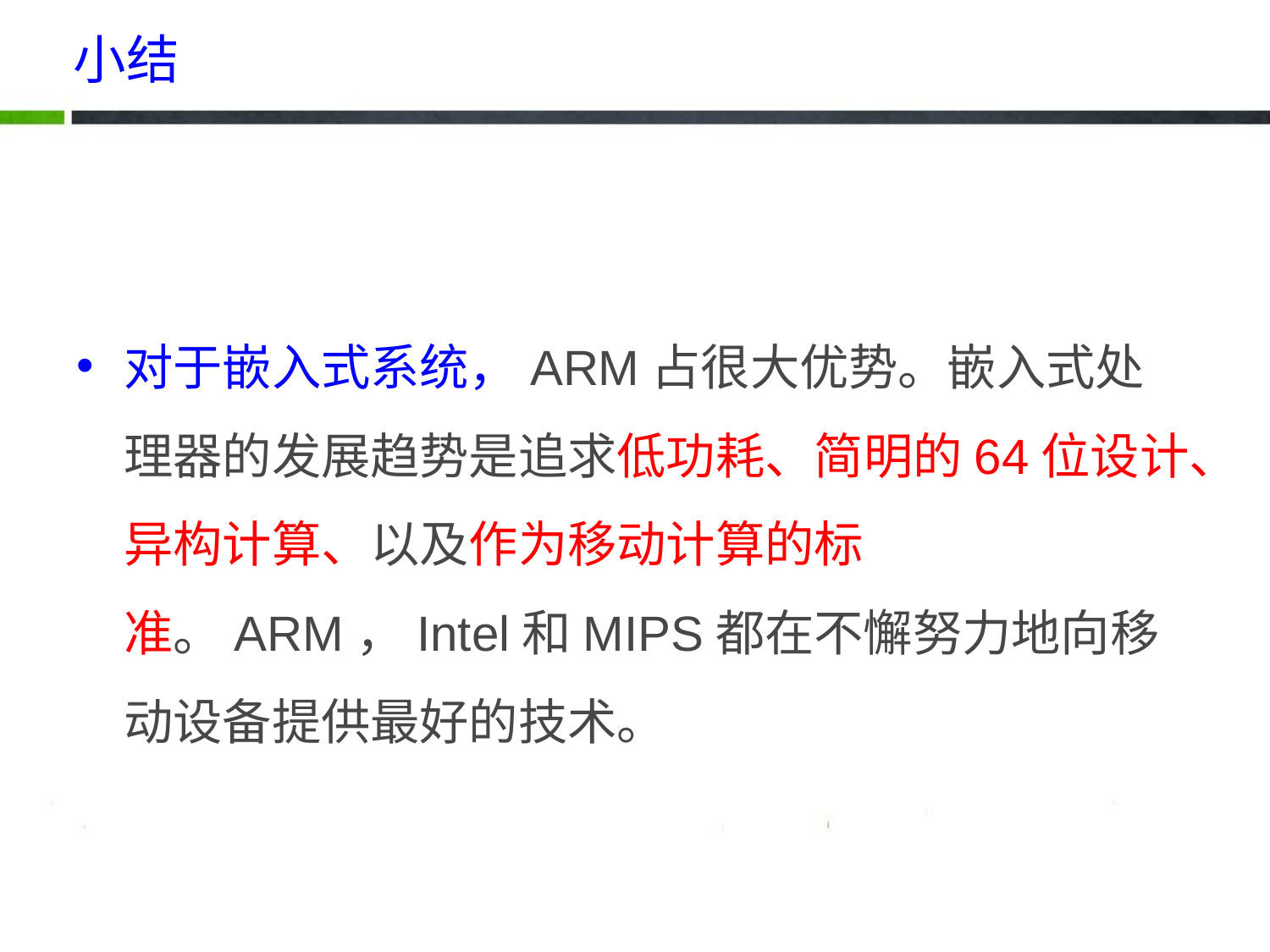

# 小结

对于嵌入式系统，ARM占很大优势。嵌入式处理器的发展趋势是追求低功耗、简明的64位设计、异构计算、以及作为移动计算的标准。ARM，Intel和MIPS都在不懈努力地向移动设备提供最好的技术。
64